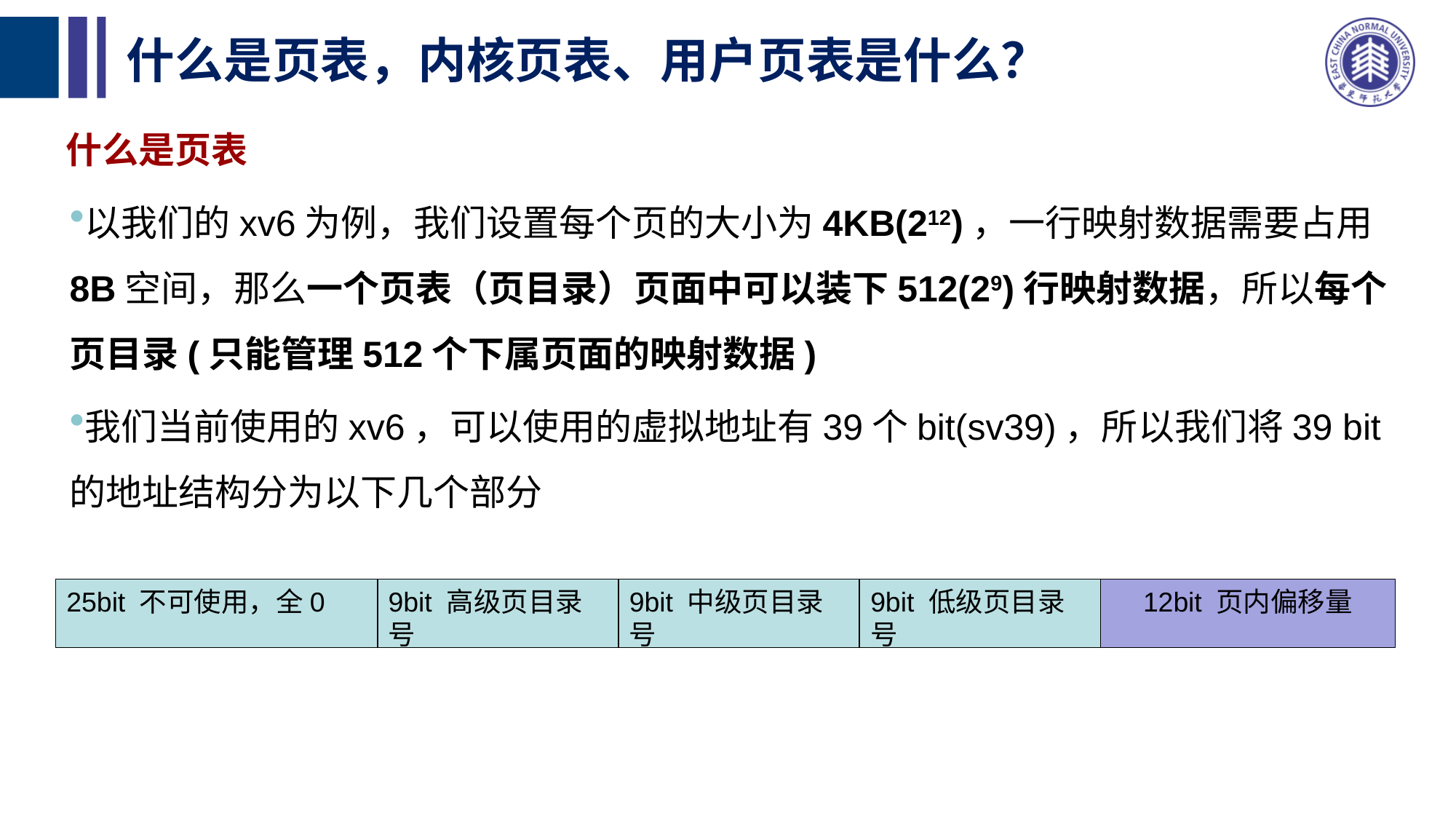

# 什么是页表，内核页表、用户页表是什么？
什么是页表

以我们的xv6为例，我们设置每个页的大小为4KB(212)，一行映射数据需要占用8B空间，那么一个页表（页目录）页面中可以装下512(29)行映射数据，所以每个页目录(只能管理512个下属页面的映射数据)
我们当前使用的xv6，可以使用的虚拟地址有39个bit(sv39)，所以我们将39 bit的地址结构分为以下几个部分

25bit 不可使用，全0
9bit 高级页目录号
9bit 中级页目录号
9bit 低级页目录号
12bit 页内偏移量